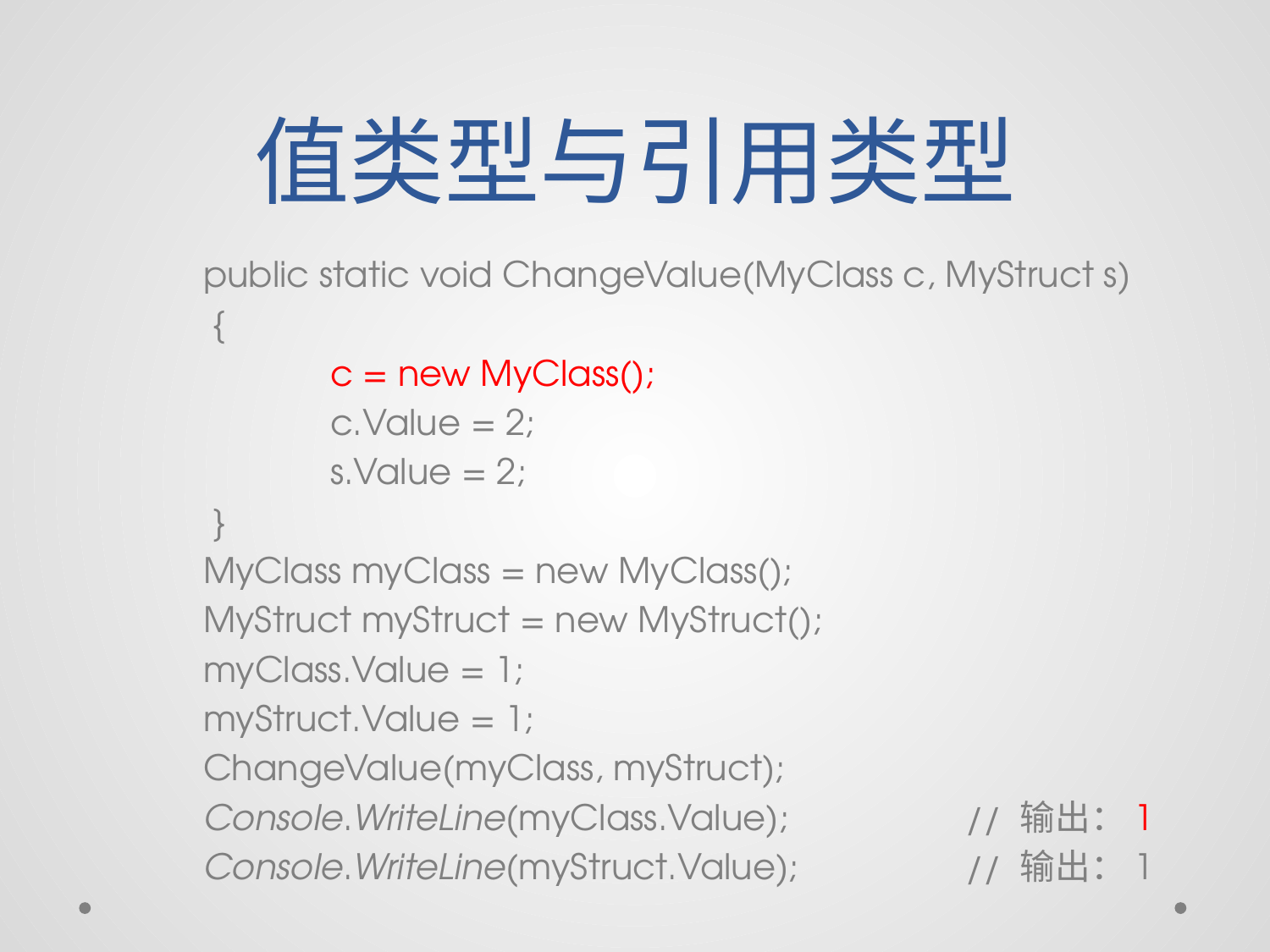

# 值类型与引用类型

	public static void ChangeValue(MyClass c, MyStruct s)
       	 {
		c = new MyClass();
            		c.Value = 2;
            		s.Value = 2;
       	 }
	MyClass myClass = new MyClass();
	MyStruct myStruct = new MyStruct();
	myClass.Value = 1;
	myStruct.Value = 1;
	ChangeValue(myClass, myStruct);
	Console.WriteLine(myClass.Value);		// 输出：1
	Console.WriteLine(myStruct.Value);		// 输出：1